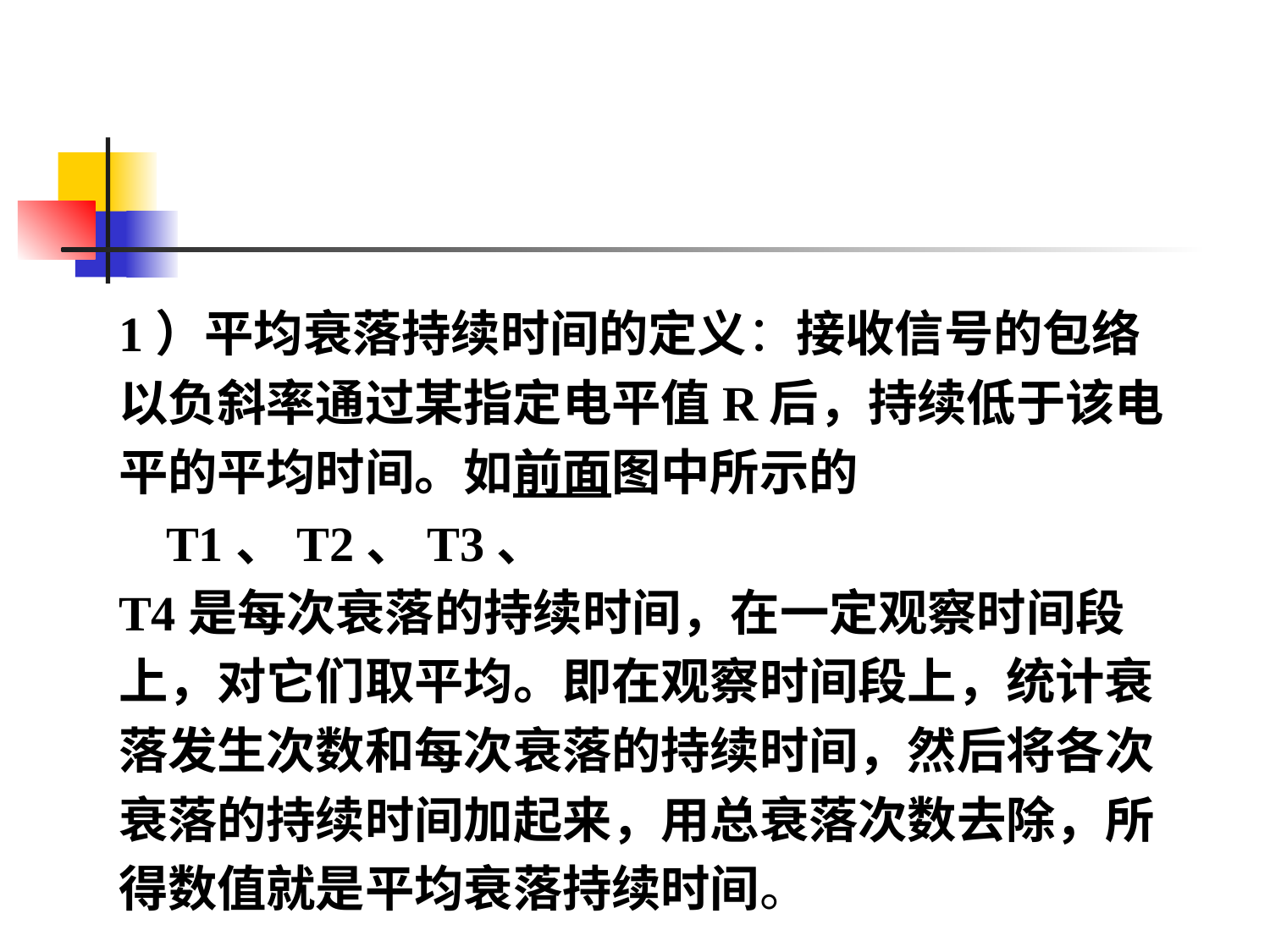

#
1）平均衰落持续时间的定义：接收信号的包络
以负斜率通过某指定电平值R后，持续低于该电
平的平均时间。如前面图中所示的T1、T2、T3、
T4是每次衰落的持续时间，在一定观察时间段
上，对它们取平均。即在观察时间段上，统计衰
落发生次数和每次衰落的持续时间，然后将各次
衰落的持续时间加起来，用总衰落次数去除，所
得数值就是平均衰落持续时间。